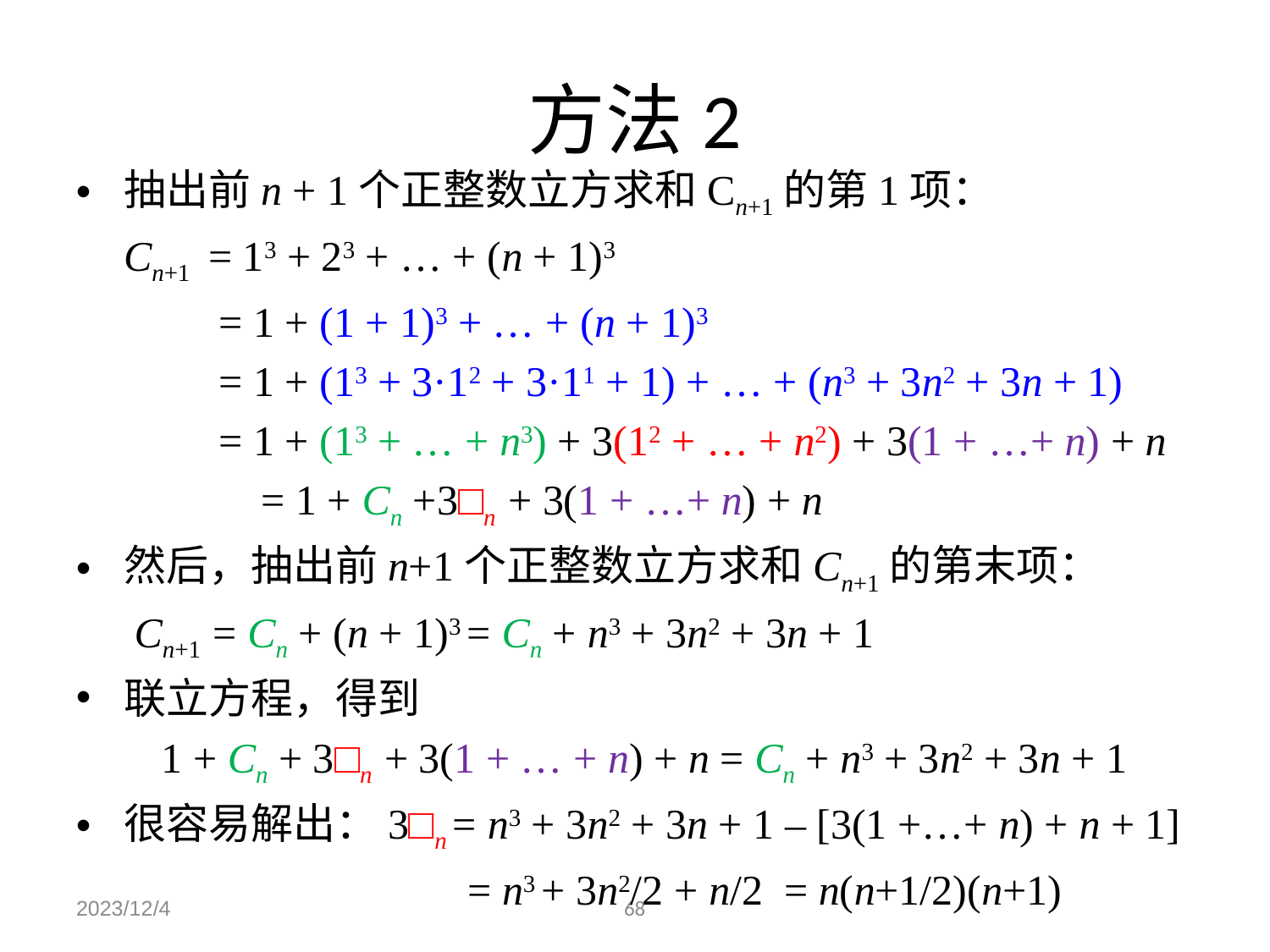

# 方法2
抽出前n + 1个正整数立方求和Cn+1的第1项：
	Cn+1   = 13 + 23 + … + (n + 1)3
	         = 1 + (1 + 1)3 + … + (n + 1)3
	         = 1 + (13 + 3·12 + 3·11 + 1) + … + (n3 + 3n2 + 3n + 1)
	         = 1 + (13 + … + n3) + 3(12 + … + n2) + 3(1 + …+ n) + n
		 = 1 + Cn +3□n  + 3(1 + …+ n) + n
然后，抽出前n+1个正整数立方求和Cn+1的第末项：
	 Cn+1  = Cn + (n + 1)3 = Cn + n3 + 3n2 + 3n + 1
联立方程，得到
1 + Cn + 3□n  + 3(1 + … + n) + n = Cn + n3 + 3n2 + 3n + 1
很容易解出：3□n = n3 + 3n2 + 3n + 1 – [3(1 +…+ n) + n + 1]
		             = n3 + 3n2/2 + n/2  = n(n+1/2)(n+1)
2023/12/4
68